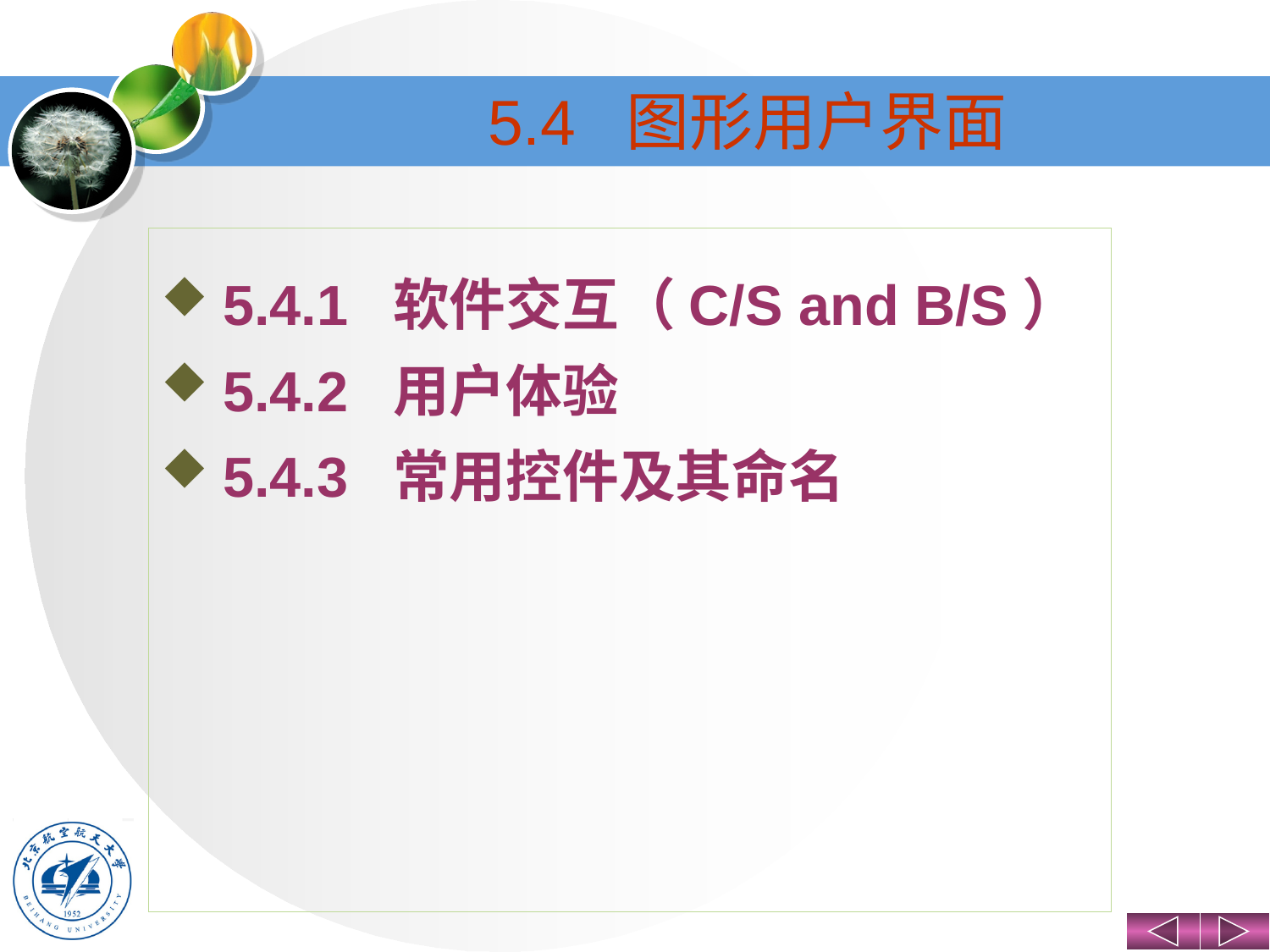

# 5.4  图形用户界面

5.4.1  软件交互（C/S and B/S）
5.4.2  用户体验
5.4.3  常用控件及其命名
81